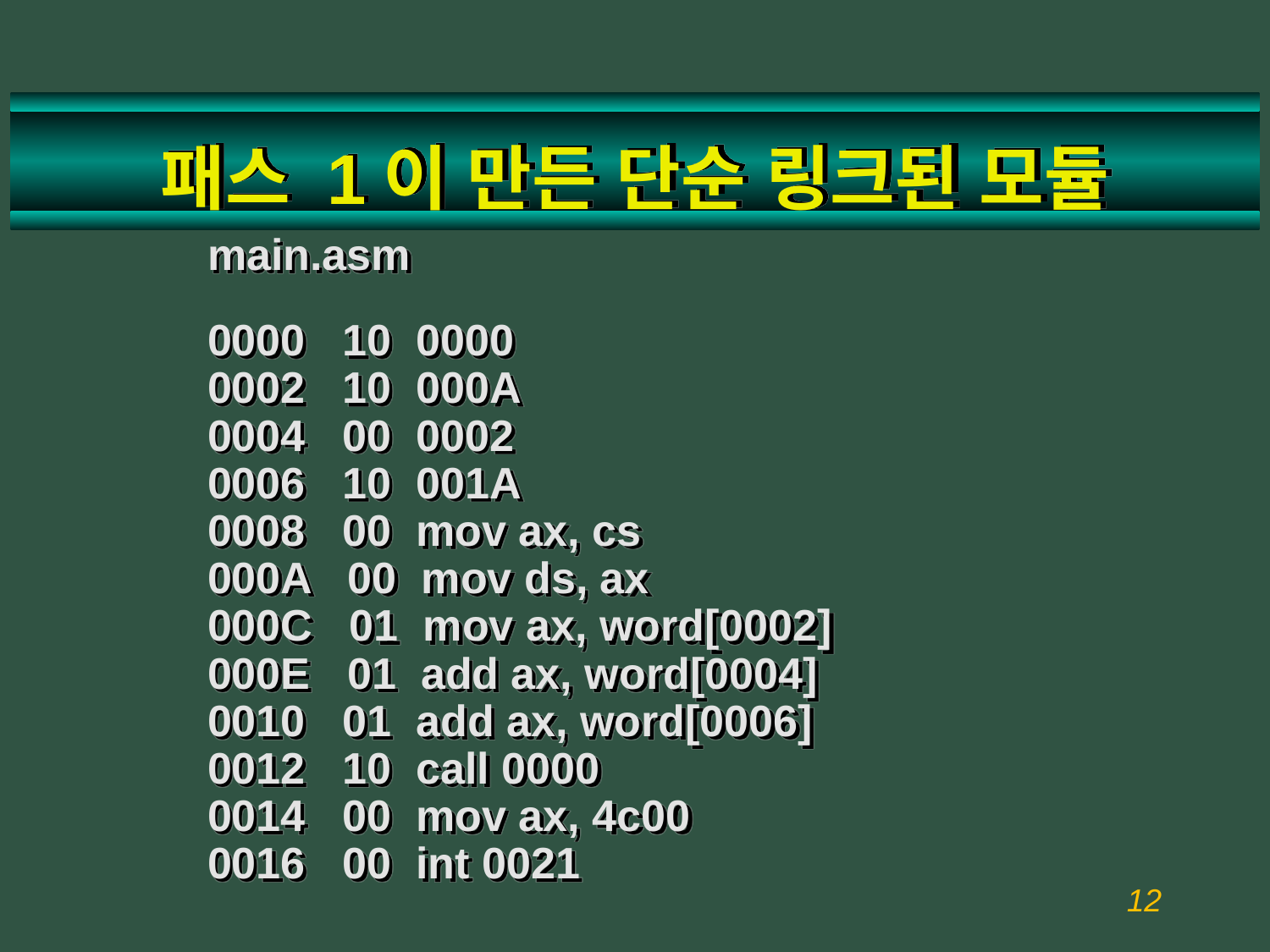

# 패스 1이 만든 단순 링크된 모듈
main.asm

0000   10  0000
0002   10  000A
0004   00  0002
0006   10  001A
0008   00  mov ax, cs
000A   00  mov ds, ax
000C   01  mov ax, word[0002]
000E   01  add ax, word[0004]
0010   01  add ax, word[0006]
0012   10  call 0000
0014   00  mov ax, 4c00
0016   00  int 0021
12